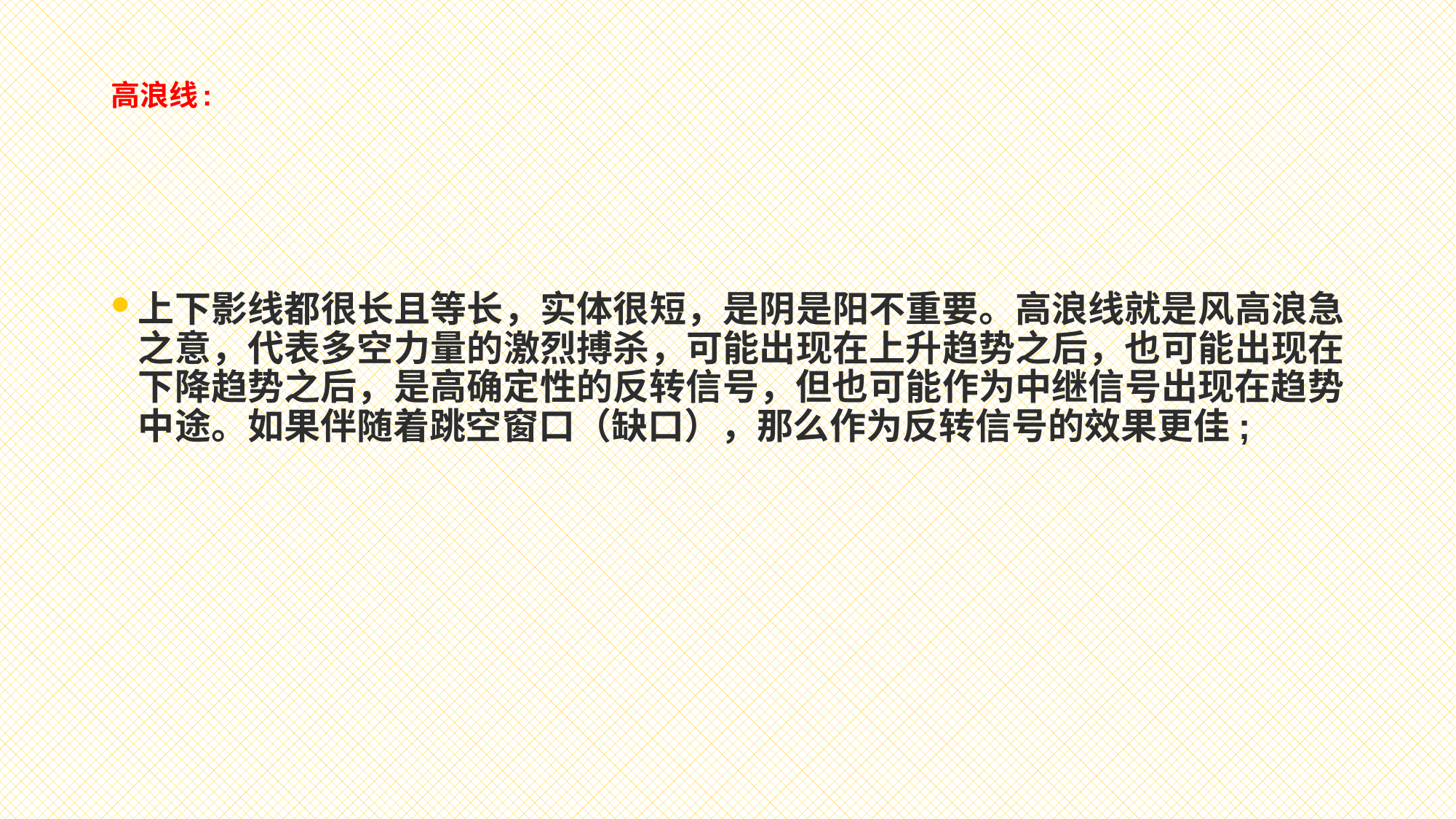

# 高浪线:

上下影线都很长且等长，实体很短，是阴是阳不重要。高浪线就是风高浪急之意，代表多空力量的激烈搏杀，可能出现在上升趋势之后，也可能出现在下降趋势之后，是高确定性的反转信号，但也可能作为中继信号出现在趋势中途。如果伴随着跳空窗口（缺口），那么作为反转信号的效果更佳;